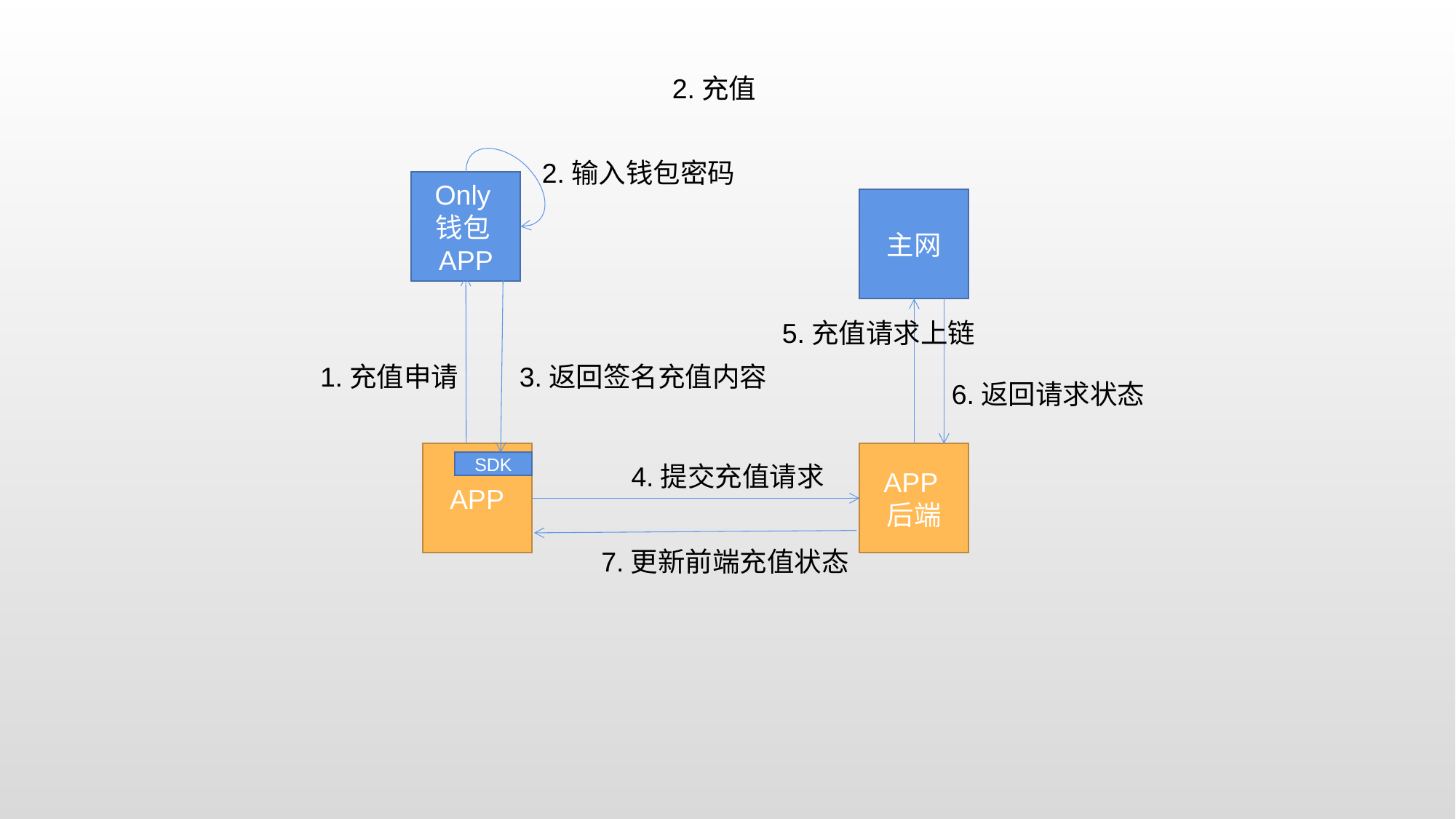

2.充值
2.输入钱包密码
Only钱包APP
主网
5.充值请求上链
1.充值申请
3.返回签名充值内容
6.返回请求状态
APP
APP后端
SDK
4.提交充值请求
7.更新前端充值状态